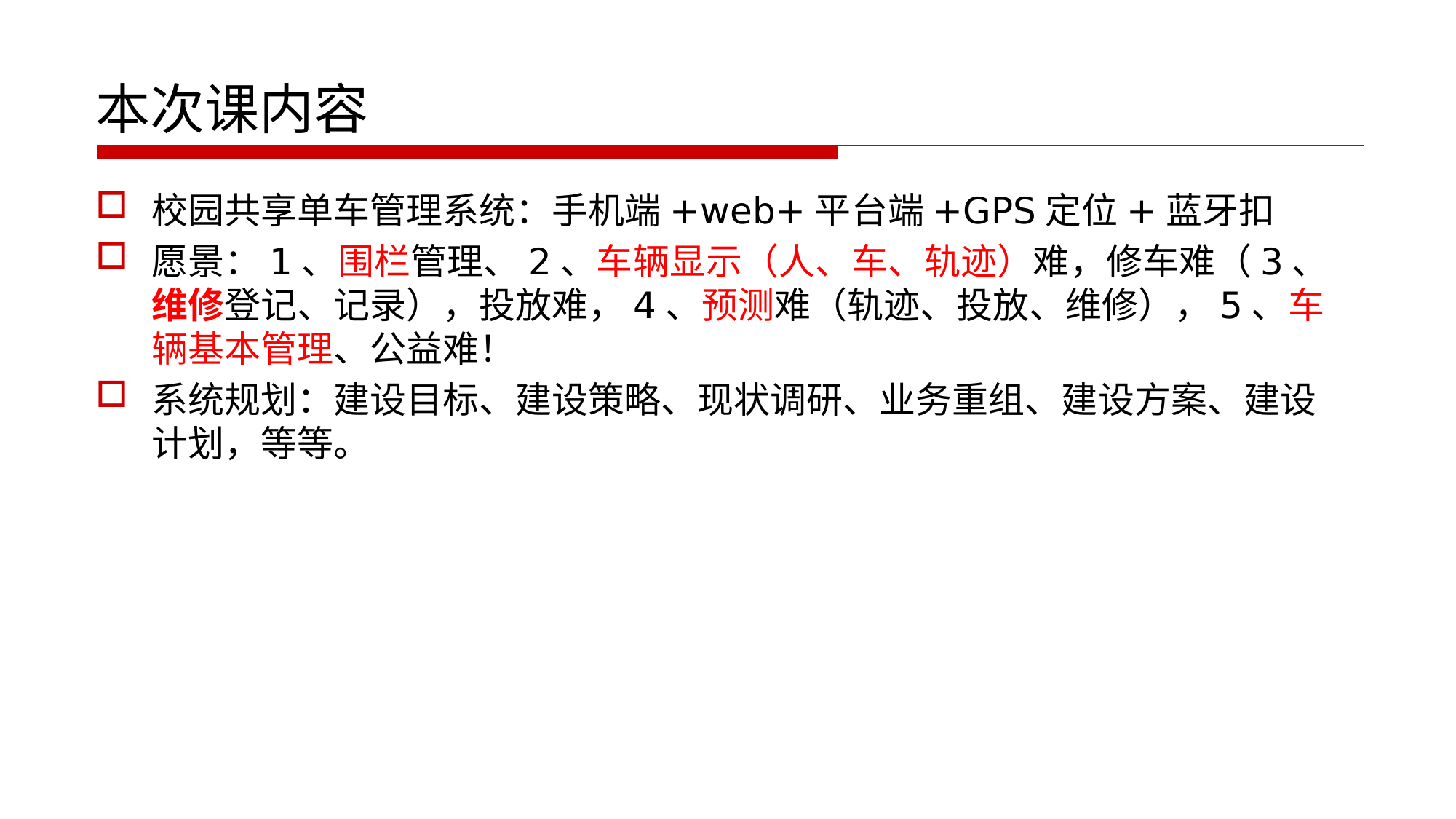

# 本次课内容
校园共享单车管理系统：手机端+web+平台端+GPS定位+蓝牙扣
愿景：1、围栏管理、2、车辆显示（人、车、轨迹）难，修车难（3、维修登记、记录），投放难，4、预测难（轨迹、投放、维修），5、车辆基本管理、公益难！
系统规划：建设目标、建设策略、现状调研、业务重组、建设方案、建设计划，等等。